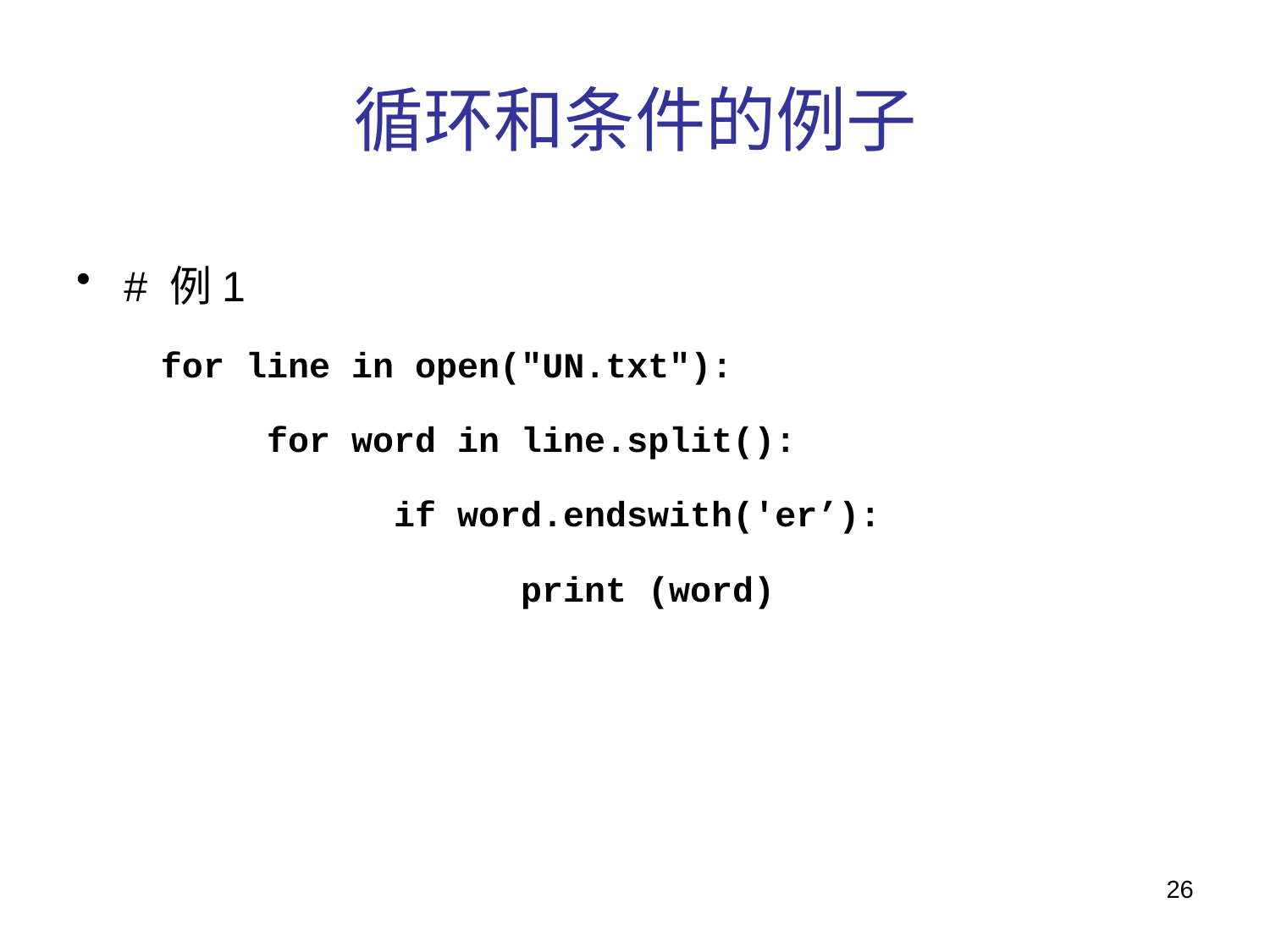

# 循环和条件的例子
# 例1
    for line in open("UN.txt"):
      for word in line.split():
            if word.endswith('er’):
                  print (word)

26